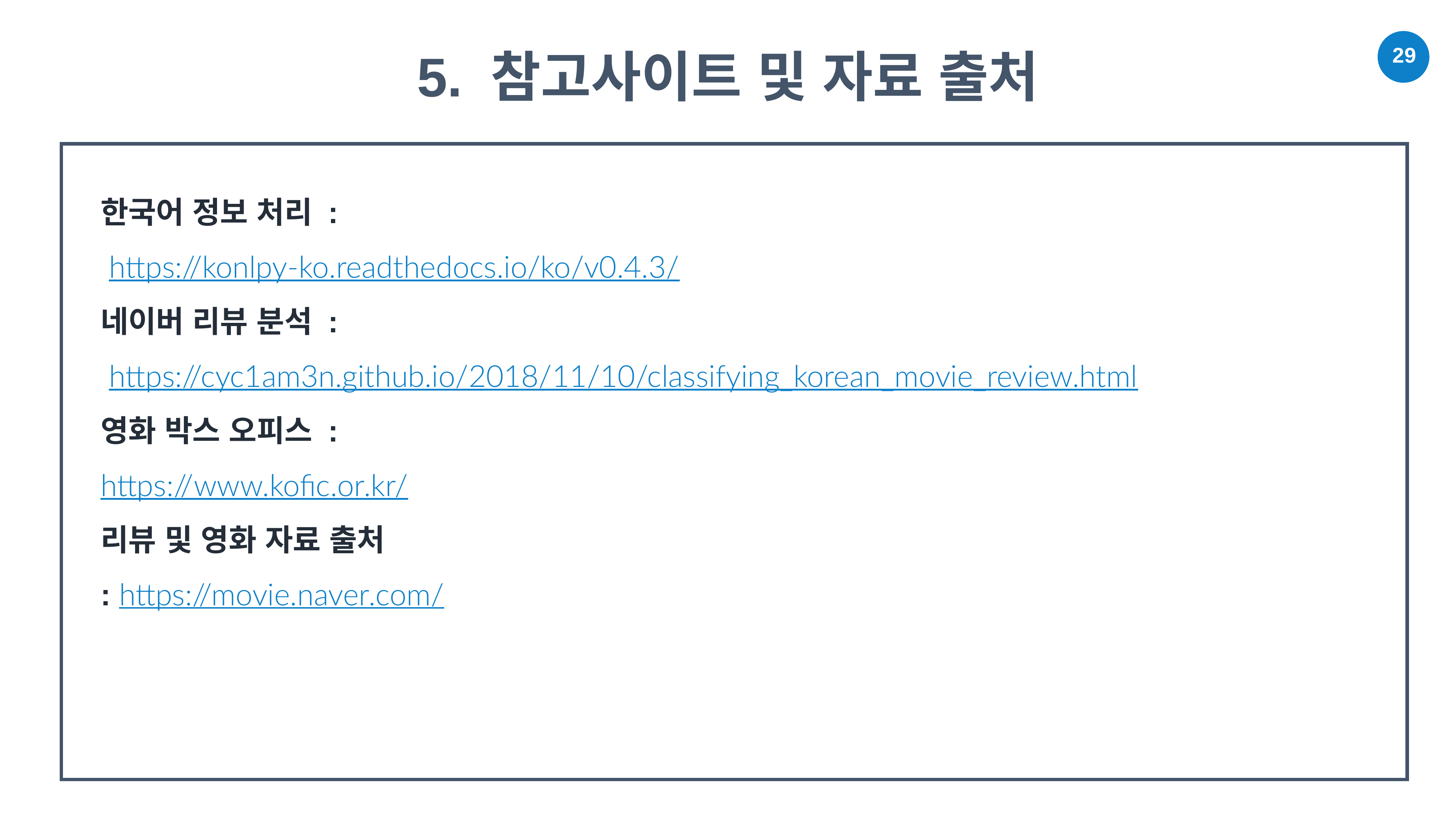

5. 참고사이트 및 자료 출처

한국어 정보 처리 :
 https://konlpy-ko.readthedocs.io/ko/v0.4.3/
네이버 리뷰 분석 :
 https://cyc1am3n.github.io/2018/11/10/classifying_korean_movie_review.html
영화 박스 오피스 :
https://www.kofic.or.kr/
리뷰 및 영화 자료 출처
: https://movie.naver.com/